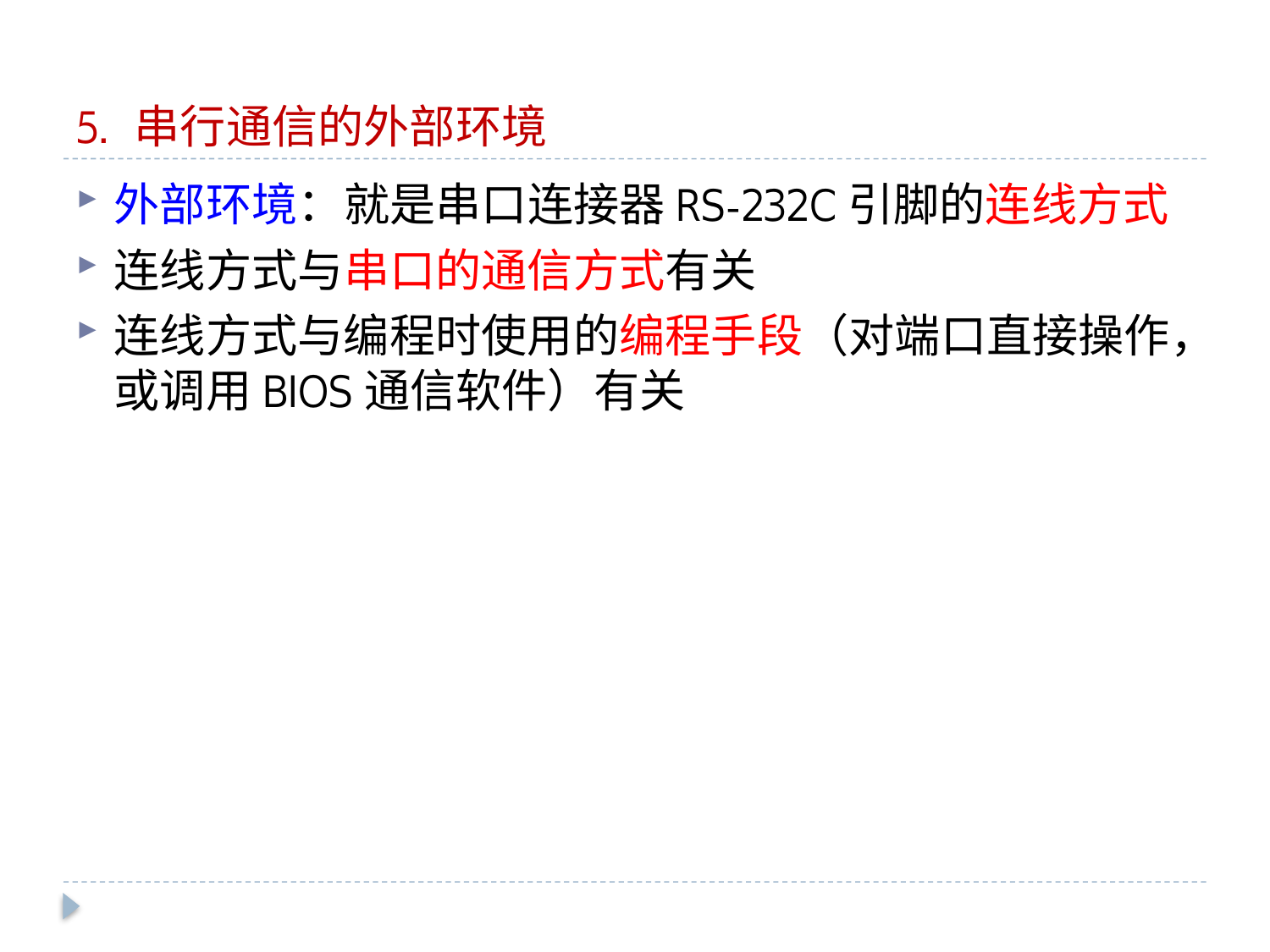

# 5. 串行通信的外部环境
外部环境：就是串口连接器RS-232C引脚的连线方式
连线方式与串口的通信方式有关
连线方式与编程时使用的编程手段（对端口直接操作，或调用BIOS通信软件）有关